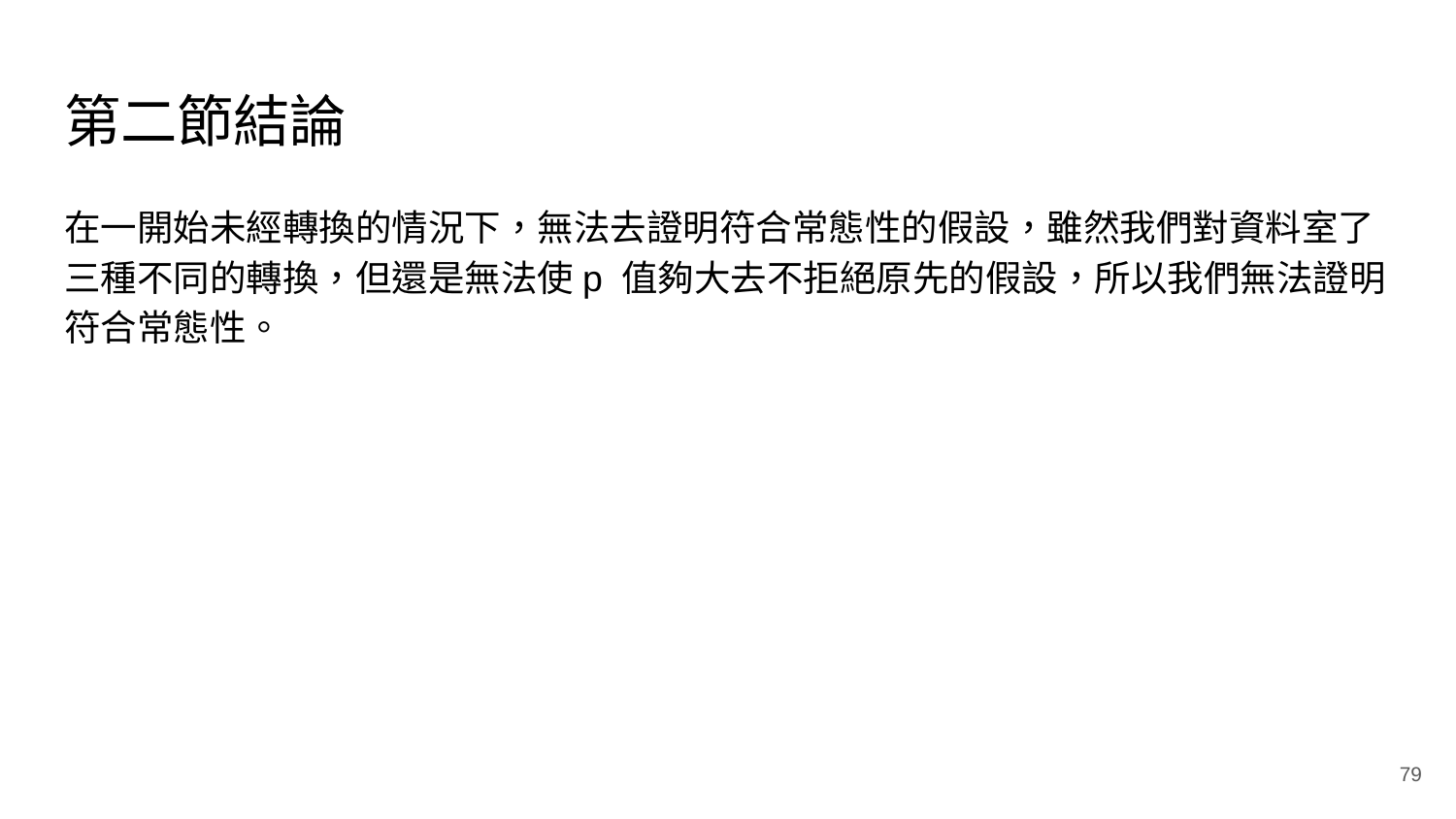

# 第二節結論
在一開始未經轉換的情況下，無法去證明符合常態性的假設，雖然我們對資料室了三種不同的轉換，但還是無法使p 值夠大去不拒絕原先的假設，所以我們無法證明符合常態性。
79